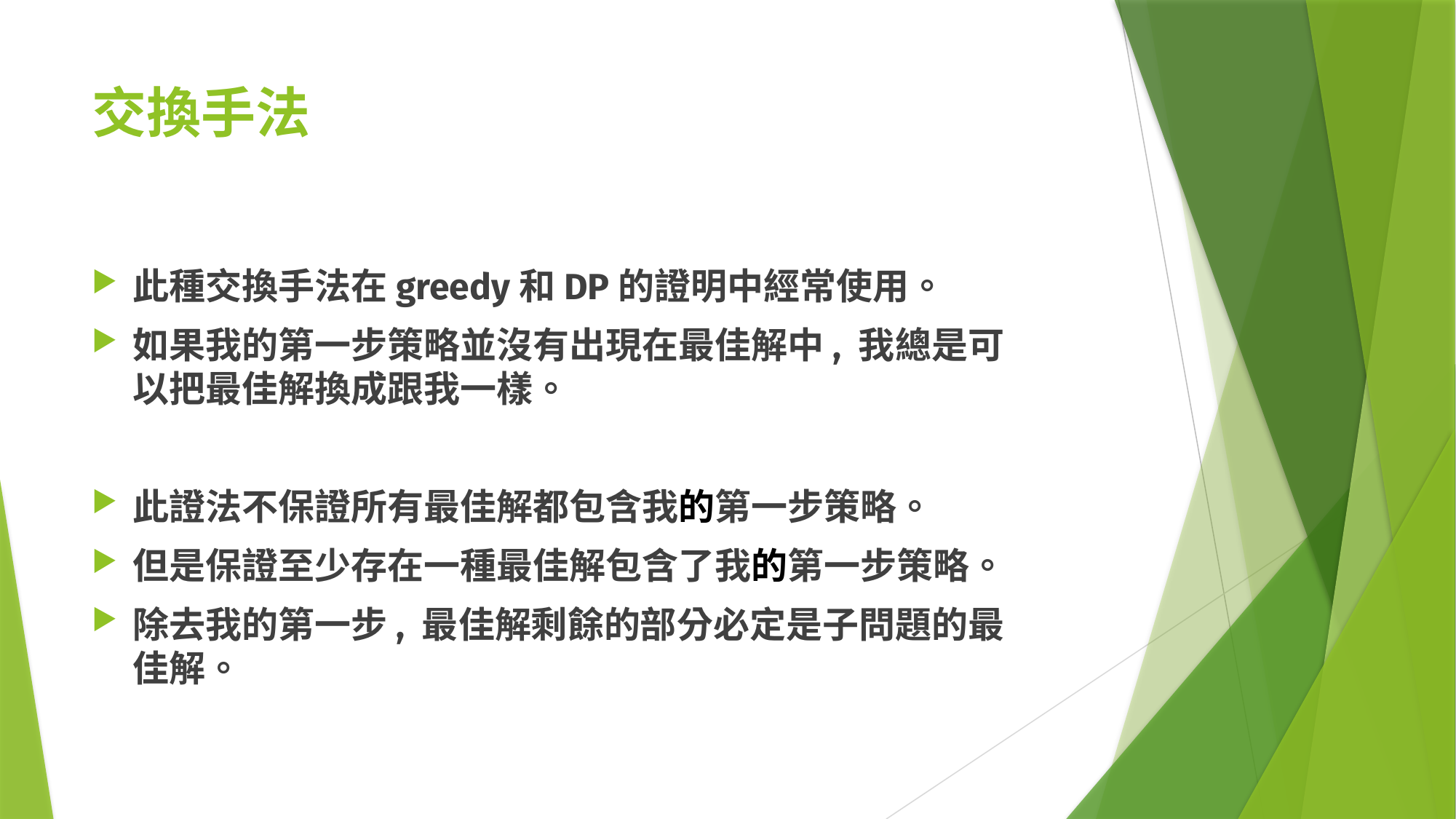

# 交換手法
此種交換手法在greedy和DP的證明中經常使用。
如果我的第一步策略並沒有出現在最佳解中, 我總是可以把最佳解換成跟我一樣。

此證法不保證所有最佳解都包含我的第一步策略。
但是保證至少存在一種最佳解包含了我的第一步策略。
除去我的第一步, 最佳解剩餘的部分必定是子問題的最佳解。